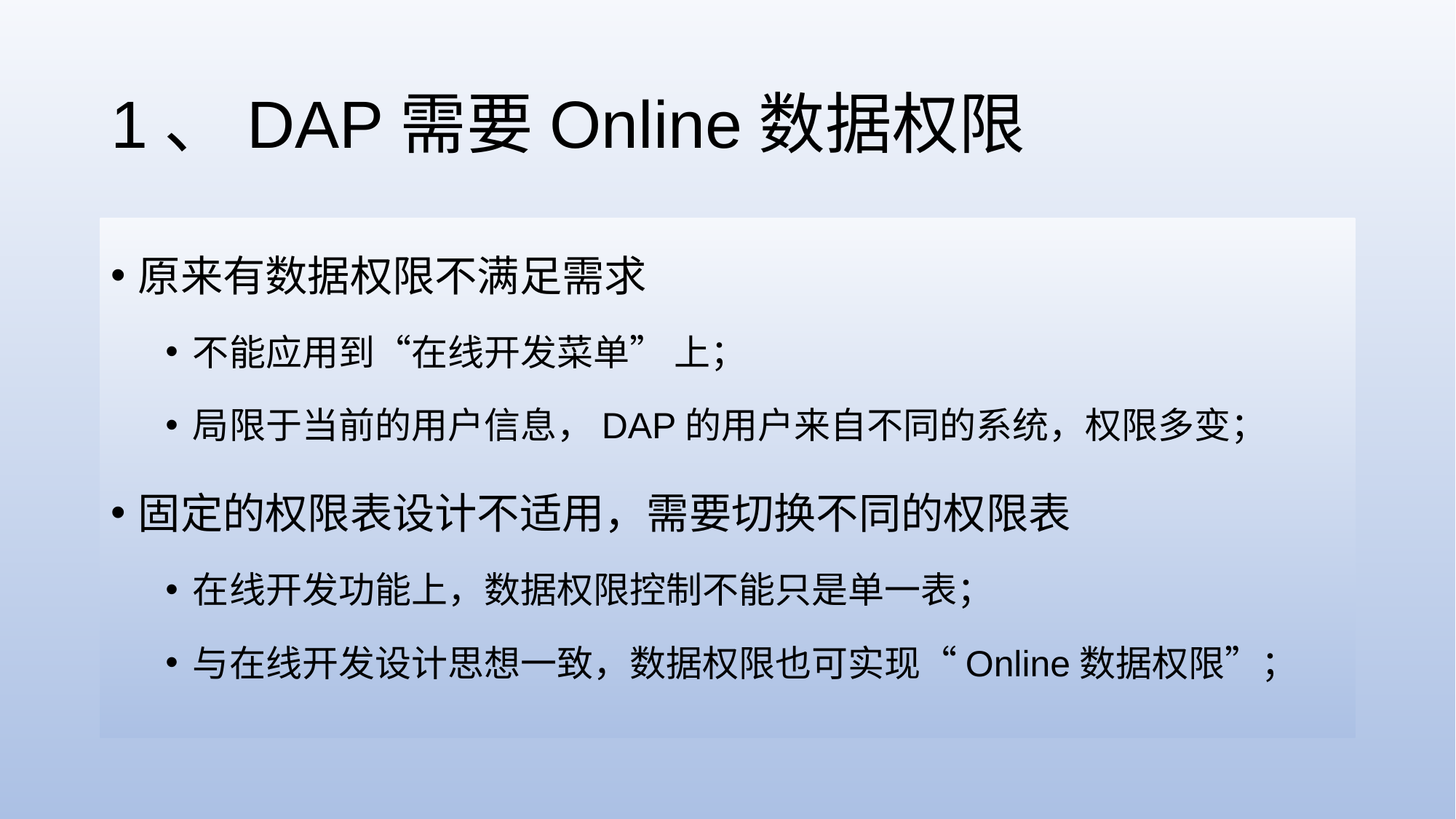

# 1、DAP需要Online数据权限
原来有数据权限不满足需求
不能应用到“在线开发菜单” 上；
局限于当前的用户信息，DAP的用户来自不同的系统，权限多变；
固定的权限表设计不适用，需要切换不同的权限表
在线开发功能上，数据权限控制不能只是单一表；
与在线开发设计思想一致，数据权限也可实现“Online数据权限”；